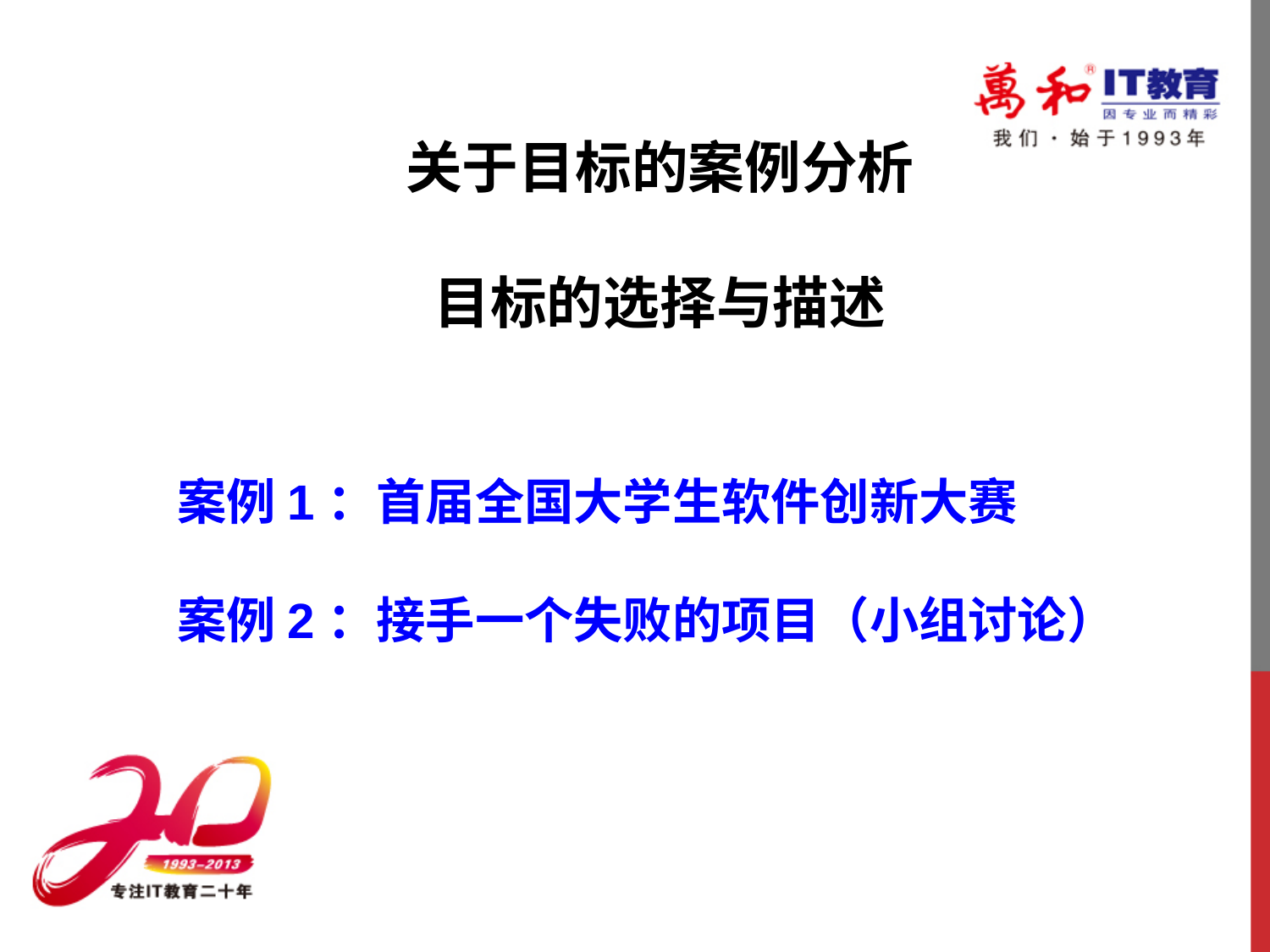

关于目标的案例分析

目标的选择与描述

案例1：首届全国大学生软件创新大赛

案例2：接手一个失败的项目（小组讨论）